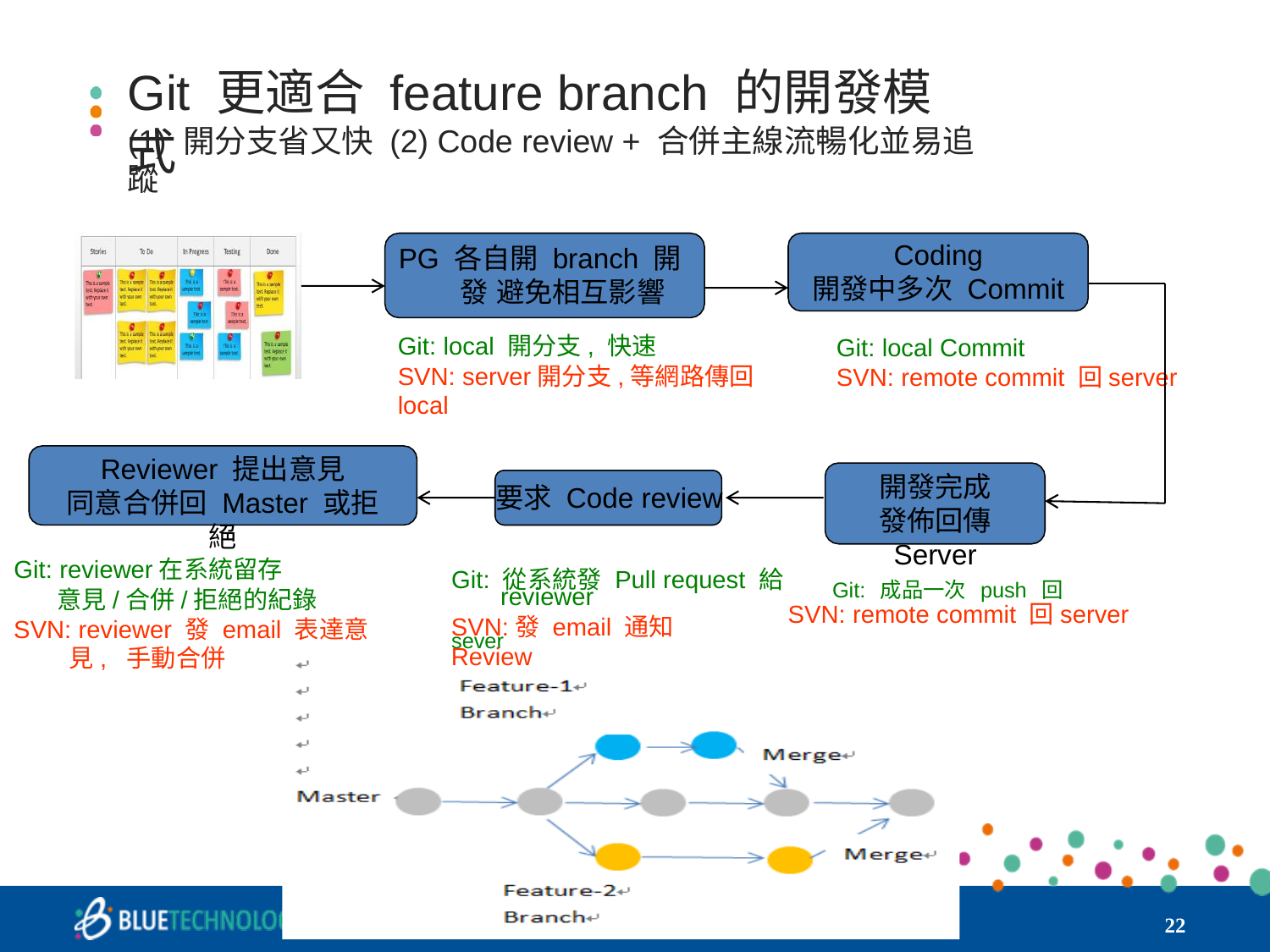

# Git 更適合 feature branch 的開發模式
(1) 開分支省又快 (2) Code review + 合併主線流暢化並易追蹤

Coding
開發中多次 Commit
PG 各自開 branch 開發 避免相互影響

Git: local 開分支, 快速
SVN: server開分支,等網路傳回 local
Git: local Commit
SVN: remote commit 回server

Reviewer 提出意見
同意合併回 Master 或拒絕

開發完成
發佈回傳 Server

要求 Code review
Git: 從系統發 Pull request 給	Git: 成品一次 push 回sever
Git: reviewer在系統留存
意見/合併/拒絕的紀錄
SVN: reviewer 發 email 表達意見,  手動合併
reviewer
SVN:發 email 通知Review
SVN: remote commit 回server

22